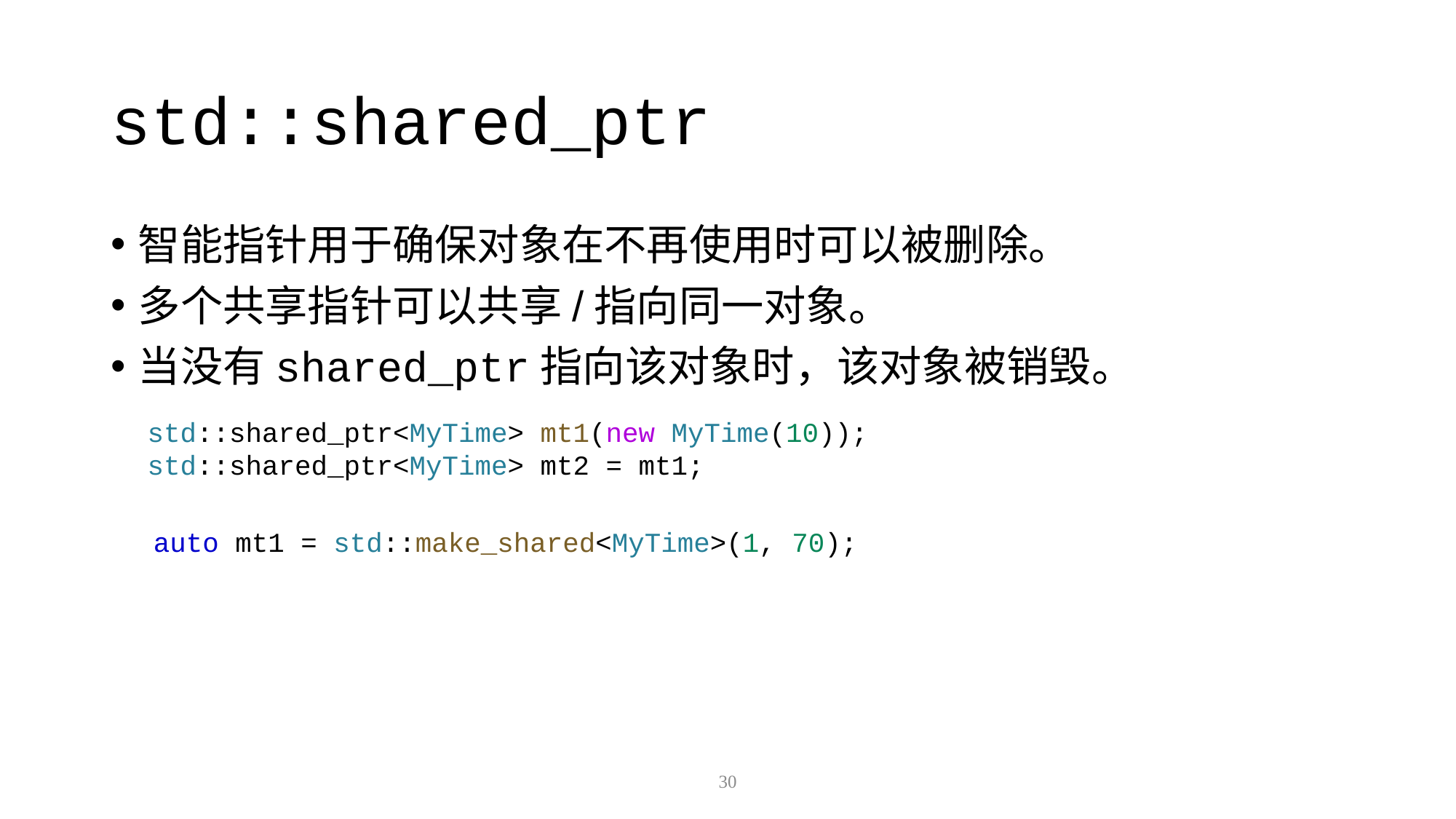

# std::shared_ptr
智能指针用于确保对象在不再使用时可以被删除。
多个共享指针可以共享/指向同一对象。
当没有shared_ptr指向该对象时，该对象被销毁。
std::shared_ptr<MyTime> mt1(new MyTime(10));
std::shared_ptr<MyTime> mt2 = mt1;
auto mt1 = std::make_shared<MyTime>(1, 70);
30